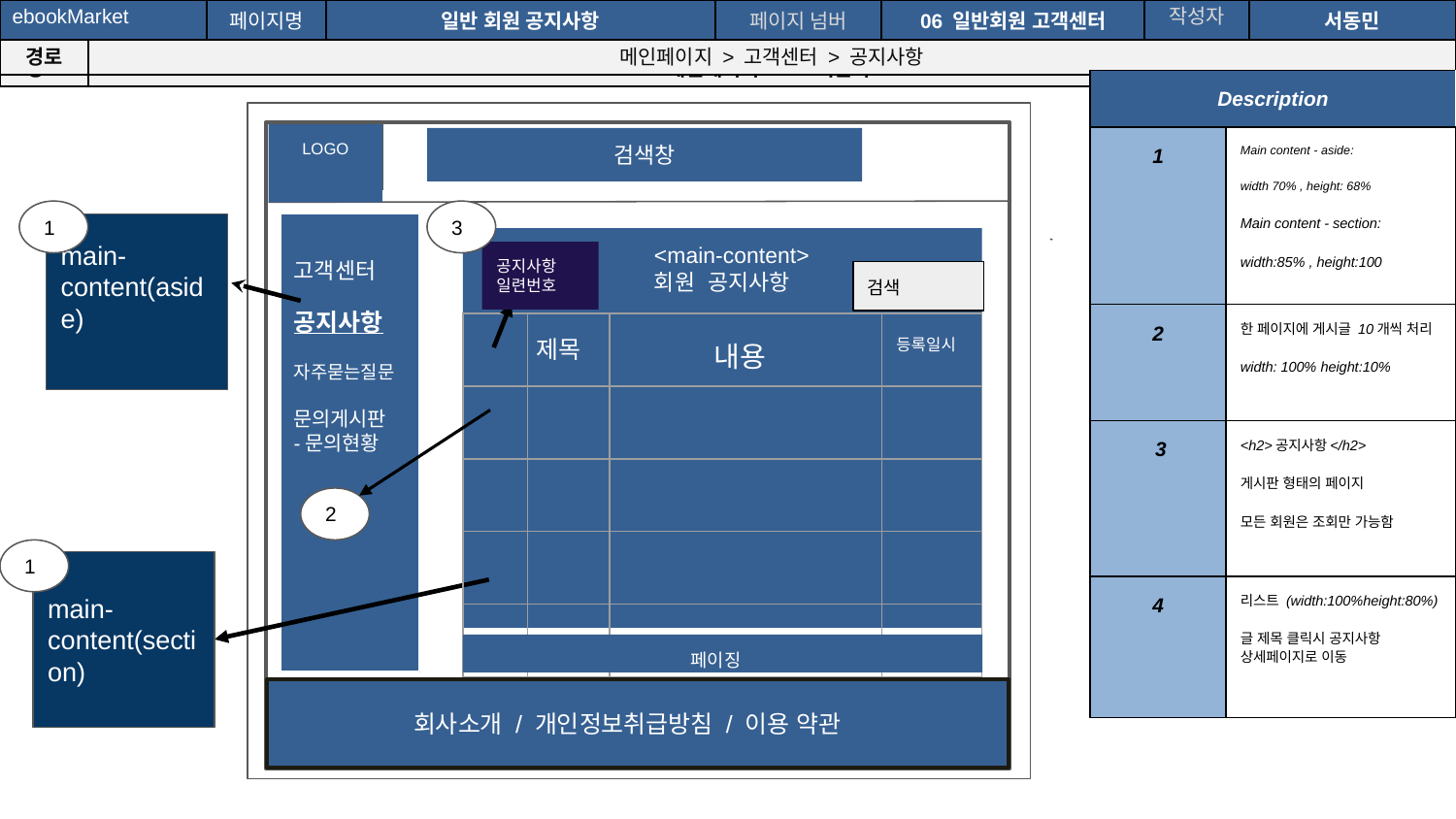

| ebookMarket |  | 페이지명 | 고객센터 | 페이지 넘버 |  | 작성자 | 서동민 |
| --- | --- | --- | --- | --- | --- | --- | --- |
| 경로 | 메인페이지 > 고객센터 |  |  |  |  |  |  |
| ebookMarket |  | 페이지명 | 일반 회원 공지사항 | 페이지 넘버 | 06 일반회원 고객센터 | 작성자 | 서동민 |
| --- | --- | --- | --- | --- | --- | --- | --- |
| 경로 | 메인페이지 > 고객센터 > 공지사항 |  |  |  |  |  |  |
| Description |  |
| --- | --- |
| 1 | Main content - aside: width 70% , height: 68% Main content - section: width:85% , height:100 |
| 2 | 한 페이지에 게시글 10개씩 처리 width: 100% height:10% |
| 3 | <h2>공지사항</h2> 게시판 형태의 페이지 모든 회원은 조회만 가능함 |
| 4 | 리스트 (width:100%height:80%) 글 제목 클릭시 공지사항 상세페이지로 이동 |

LOGO
검색창

1
3

main-content(aside)

                            <main-content>
회원  공지사항

고객센터

공지사항

자주묻는질문

문의게시판
-문의현황

공지사항
일련번호
검색
|  |  |  |  |
| --- | --- | --- | --- |
|  |  |  |  |
|  |  |  |  |
|  |  |  |  |
|  |  |  |  |
제목
내용
등록일시
2
1
main-content(section)
                                         페이징
회사소개 / 개인정보취급방침 / 이용 약관